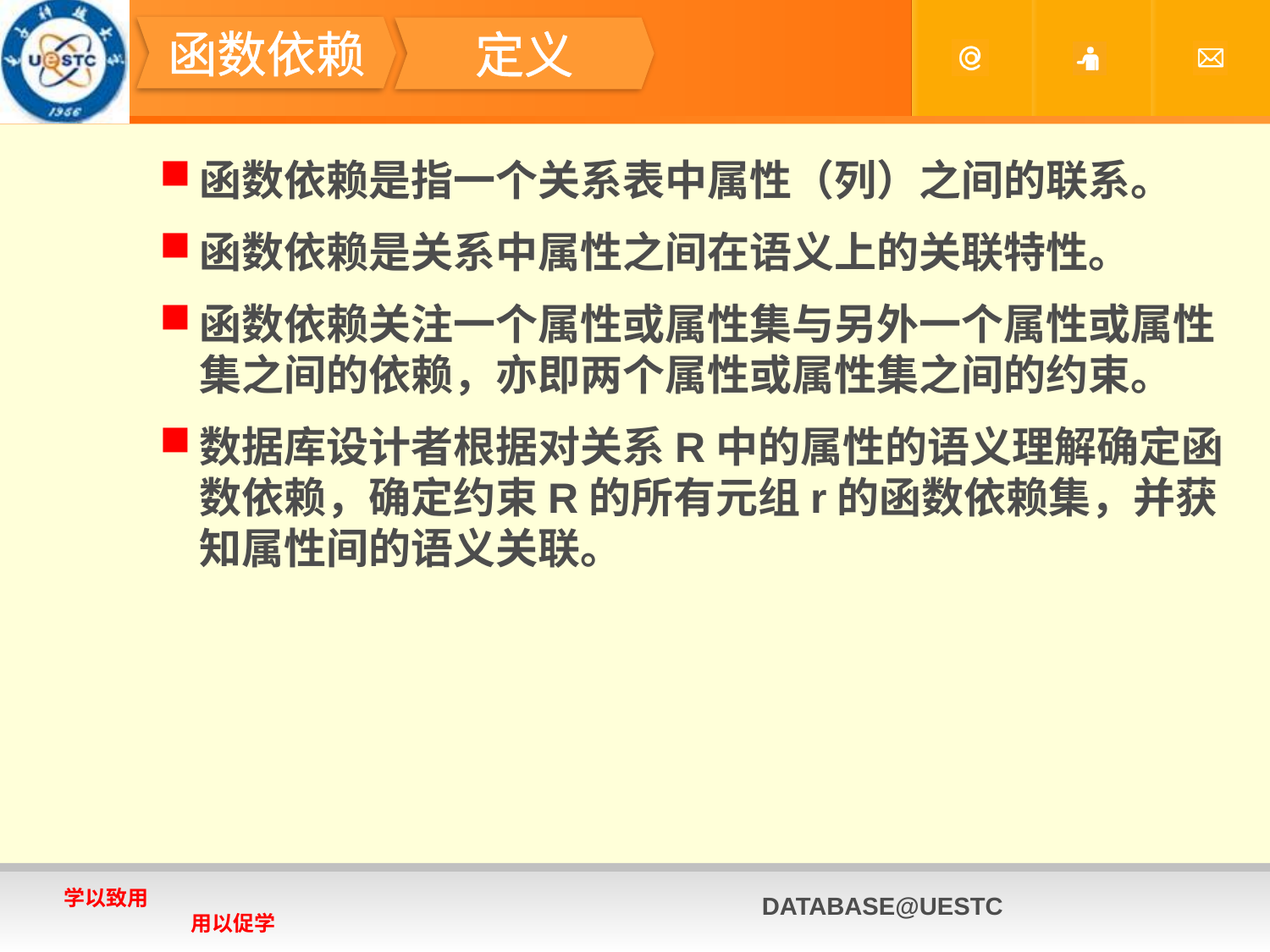

#
函数依赖
定义
函数依赖是指一个关系表中属性（列）之间的联系。
函数依赖是关系中属性之间在语义上的关联特性。
函数依赖关注一个属性或属性集与另外一个属性或属性集之间的依赖，亦即两个属性或属性集之间的约束。
数据库设计者根据对关系R中的属性的语义理解确定函数依赖，确定约束R的所有元组r的函数依赖集，并获知属性间的语义关联。